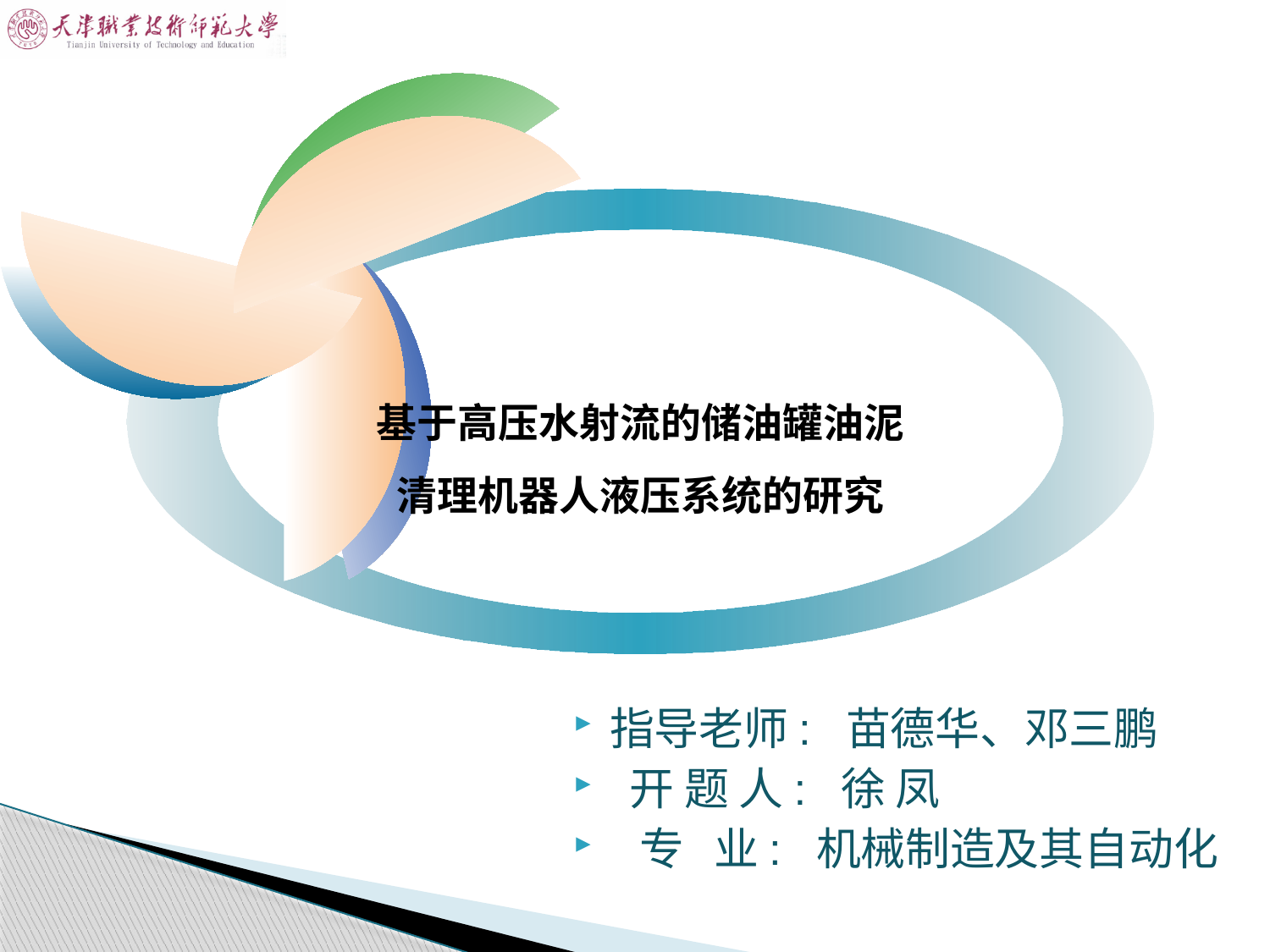

# 基于高压水射流的储油罐油泥 清理机器人液压系统的研究
指导老师:  苗德华、邓三鹏
 开 题 人:  徐 凤
  专   业:  机械制造及其自动化